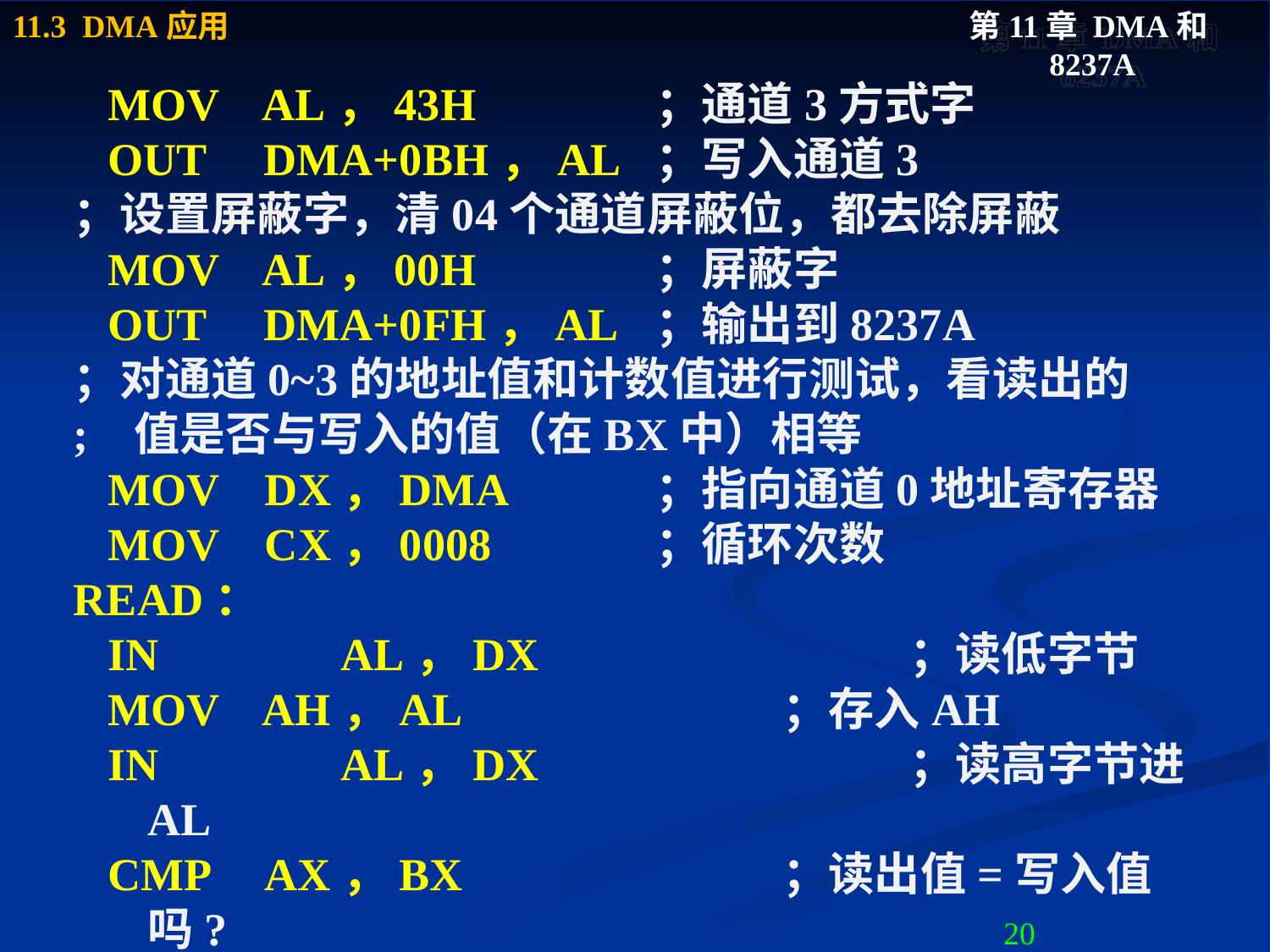

MOV    AL，43H		；通道3方式字
   OUT     DMA+0BH，AL	；写入通道3
；设置屏蔽字，清04个通道屏蔽位，都去除屏蔽
   MOV    AL，00H		；屏蔽字
   OUT     DMA+0FH，AL	；输出到8237A
；对通道0~3的地址值和计数值进行测试，看读出的
;   值是否与写入的值（在BX中）相等
   MOV    DX，DMA		；指向通道0地址寄存器
   MOV    CX，0008		；循环次数
READ：
   IN	      AL，DX			；读低字节
   MOV    AH，AL			；存入AH
   IN	      AL，DX			；读高字节进AL
   CMP     AX，BX			；读出值=写入值吗?
   JNE	      STOP			；不等，转STOP